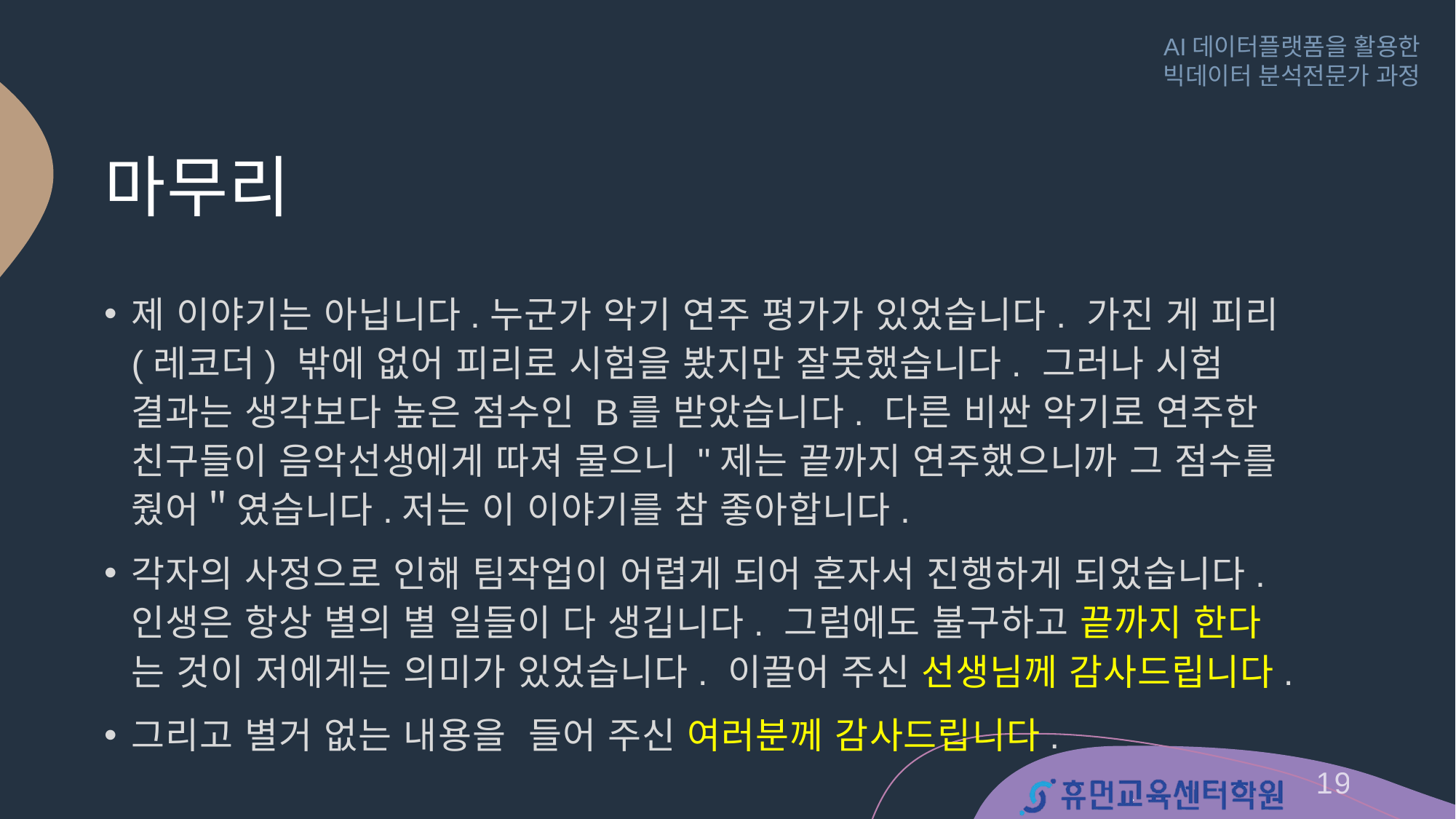

# 마무리
제 이야기는 아닙니다.누군가 악기 연주 평가가 있었습니다. 가진 게 피리(레코더) 밖에 없어 피리로 시험을 봤지만 잘못했습니다. 그러나 시험 결과는 생각보다 높은 점수인 B를 받았습니다. 다른 비싼 악기로 연주한 친구들이 음악선생에게 따져 물으니 "제는 끝까지 연주했으니까 그 점수를 줬어＂였습니다.저는 이 이야기를 참 좋아합니다.
각자의 사정으로 인해 팀작업이 어렵게 되어 혼자서 진행하게 되었습니다. 인생은 항상 별의 별 일들이 다 생깁니다. 그럼에도 불구하고 끝까지 한다 는 것이 저에게는 의미가 있었습니다. 이끌어 주신 선생님께 감사드립니다.
그리고 별거 없는 내용을  들어 주신 여러분께 감사드립니다.

19